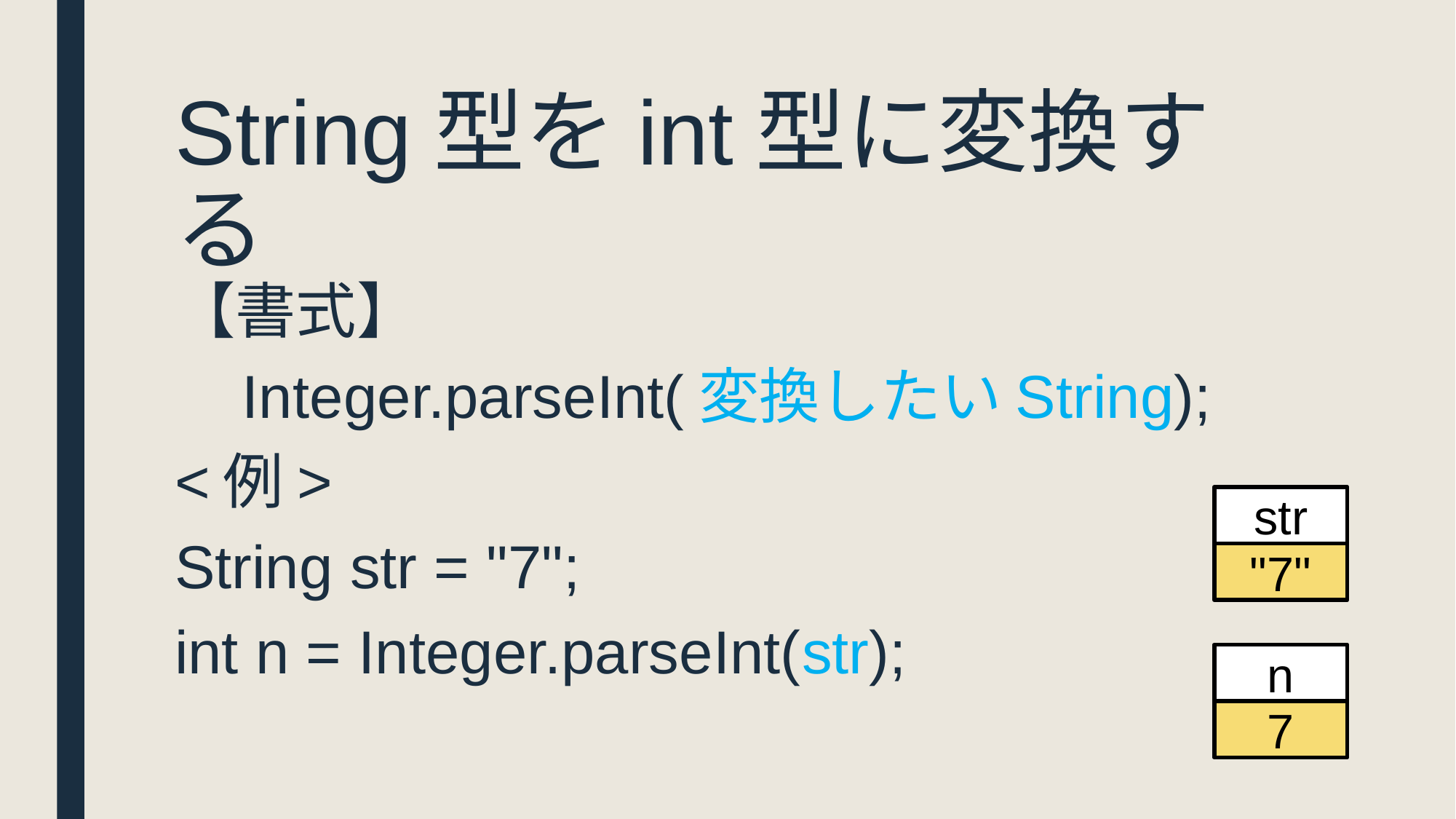

# String型をint型に変換する
【書式】
    Integer.parseInt(変換したいString);
<例>
String str = "7";
int n = Integer.parseInt(str);
str
"7"
n
7